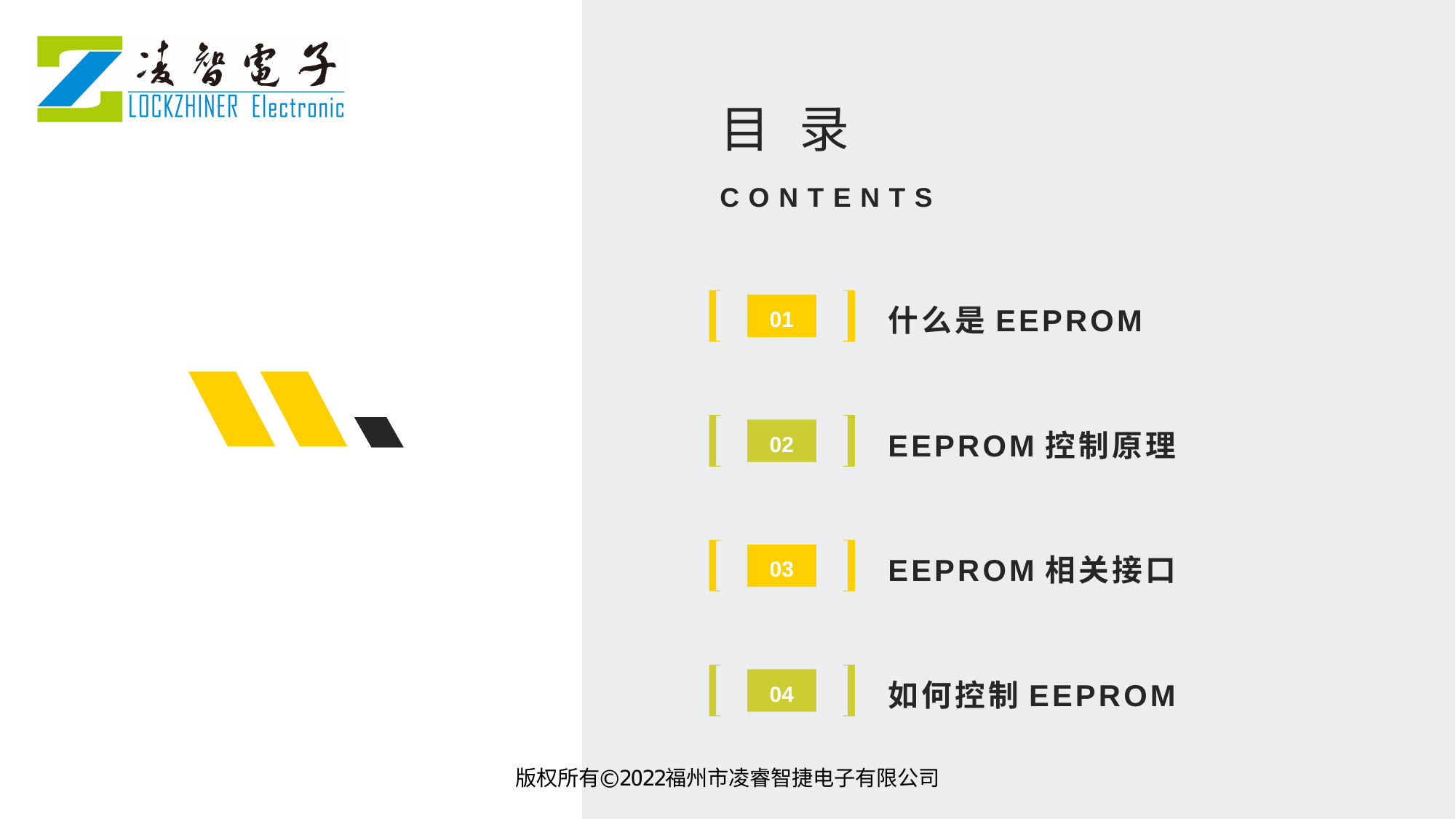

目 录
CONTENTS
什么是EEPROM

01
EEPROM控制原理

02
EEPROM相关接口

03
如何控制EEPROM

04
版权所有©2022福州市凌睿智捷电子有限公司
2